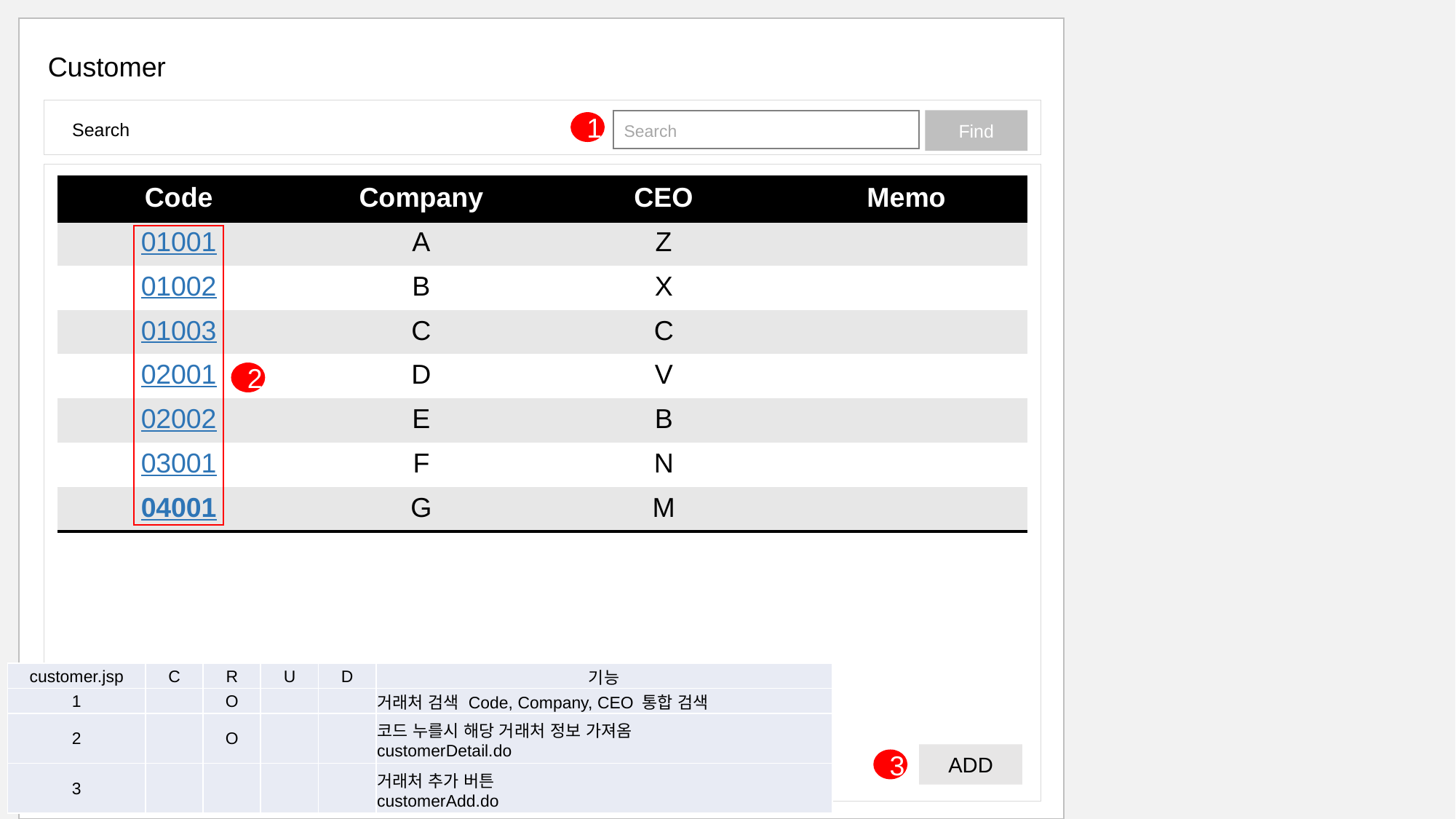

Customer

Find

Search
1
Search

| Code | Company | CEO | Memo |
| --- | --- | --- | --- |
| 01001 | A | Z |  |
| 01002 | B | X |  |
| 01003 | C | C |  |
| 02001 | D | V |  |
| 02002 | E | B |  |
| 03001 | F | N |  |
| 04001 | G | M |  |

2
| customer.jsp | C | R | U | D | 기능 |
| --- | --- | --- | --- | --- | --- |
| 1 |  | O |  |  | 거래처 검색 Code, Company, CEO 통합 검색 |
| 2 |  | O |  |  | 코드 누를시 해당 거래처 정보 가져옴 customerDetail.do |
| 3 |  |  |  |  | 거래처 추가 버튼 customerAdd.do |
ADD
3